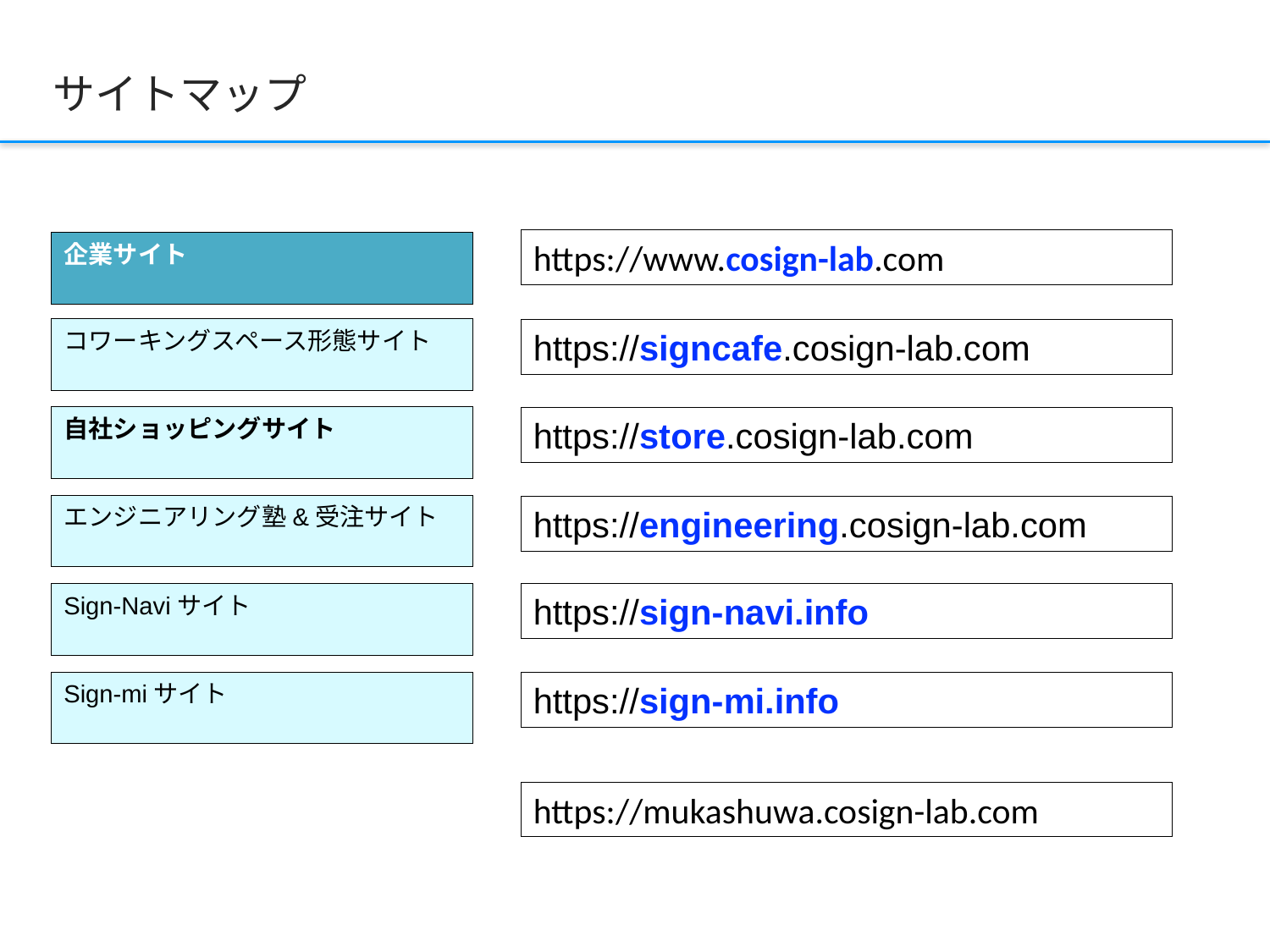

# サイトマップ
https://www.cosign-lab.com
企業サイト

コワーキングスペース形態サイト

https://signcafe.cosign-lab.com
自社ショッピングサイト

https://store.cosign-lab.com
エンジニアリング塾&受注サイト

https://engineering.cosign-lab.com
Sign-Naviサイト

https://sign-navi.info
Sign-miサイト

https://sign-mi.info
https://mukashuwa.cosign-lab.com